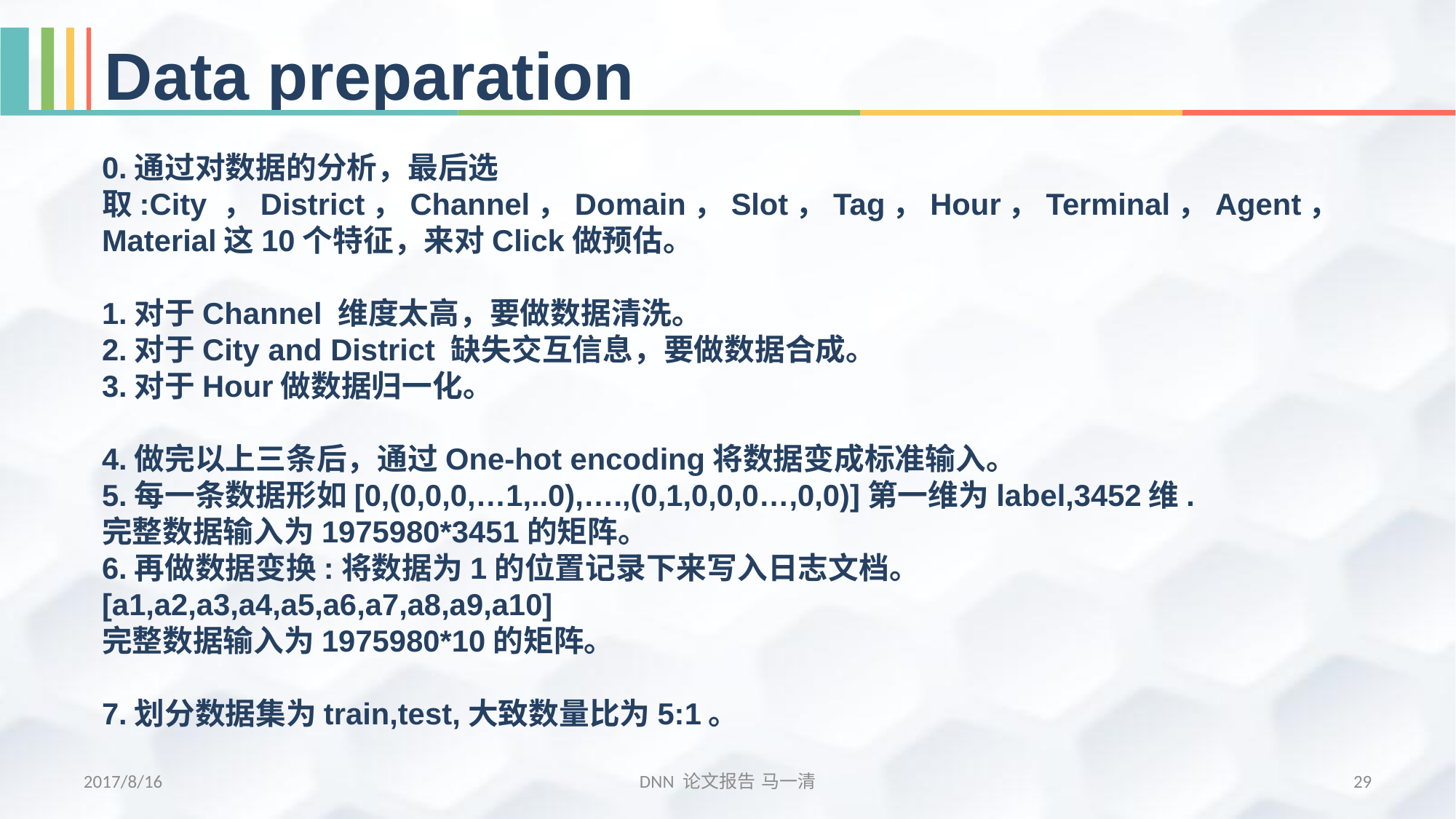

Data preparation

0.通过对数据的分析，最后选取:City ，District，Channel，Domain，Slot，Tag，Hour，Terminal，Agent，Material这10个特征，来对Click做预估。

1.对于Channel 维度太高，要做数据清洗。
2.对于City and District 缺失交互信息，要做数据合成。
3.对于Hour做数据归一化。

4.做完以上三条后，通过One-hot encoding将数据变成标准输入。
5.每一条数据形如[0,(0,0,0,…1,..0),….,(0,1,0,0,0…,0,0)]第一维为label,3452维.
完整数据输入为1975980*3451的矩阵。
6.再做数据变换:将数据为1的位置记录下来写入日志文档。[a1,a2,a3,a4,a5,a6,a7,a8,a9,a10]
完整数据输入为1975980*10的矩阵。

7.划分数据集为train,test,大致数量比为5:1。
2017/8/16
DNN 论文报告 马一清
29